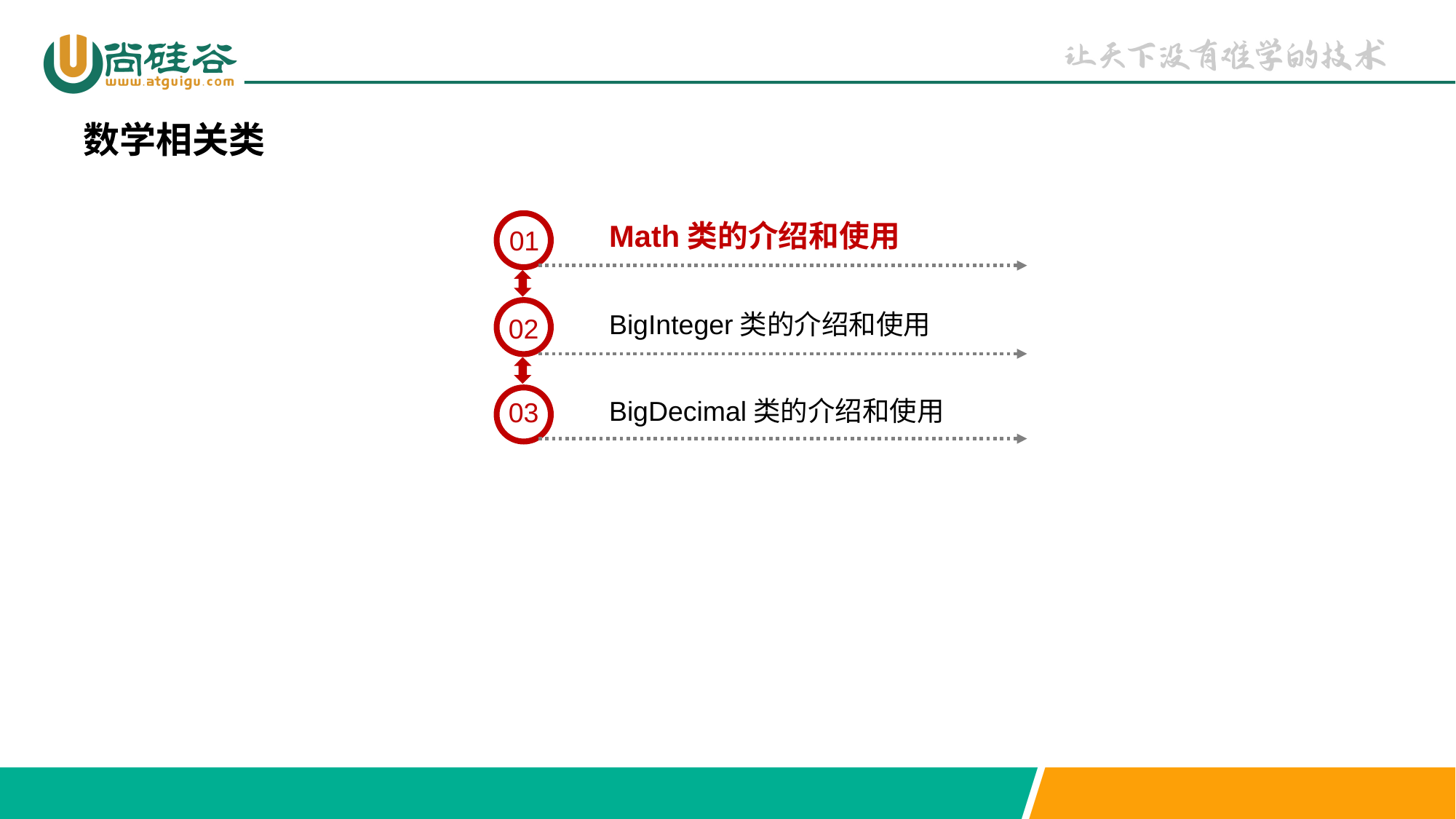

数学相关类

Math类的介绍和使用
01

BigInteger类的介绍和使用
02

BigDecimal类的介绍和使用
03